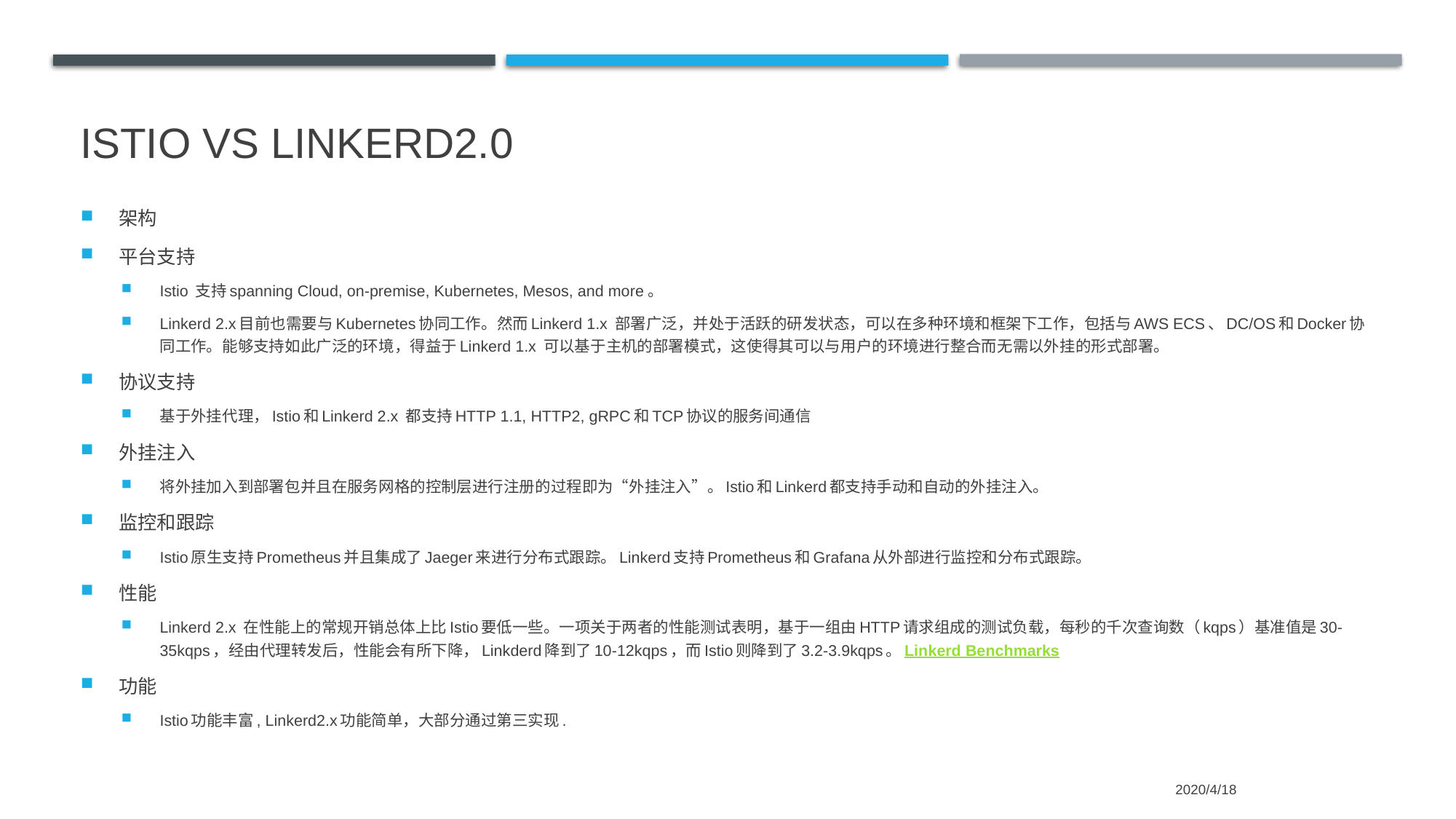

# Istio VS Linkerd2.0
架构
平台支持
Istio 支持spanning Cloud, on-premise, Kubernetes, Mesos, and more。
Linkerd 2.x目前也需要与Kubernetes协同工作。然而Linkerd 1.x 部署广泛，并处于活跃的研发状态，可以在多种环境和框架下工作，包括与AWS ECS、DC/OS和Docker协同工作。能够支持如此广泛的环境，得益于Linkerd 1.x 可以基于主机的部署模式，这使得其可以与用户的环境进行整合而无需以外挂的形式部署。
协议支持
基于外挂代理，Istio和Linkerd 2.x 都支持HTTP 1.1, HTTP2, gRPC和TCP协议的服务间通信
外挂注入
将外挂加入到部署包并且在服务网格的控制层进行注册的过程即为“外挂注入”。Istio和Linkerd都支持手动和自动的外挂注入。
监控和跟踪
Istio原生支持Prometheus并且集成了Jaeger来进行分布式跟踪。Linkerd支持Prometheus和Grafana从外部进行监控和分布式跟踪。
性能
Linkerd 2.x 在性能上的常规开销总体上比Istio要低一些。一项关于两者的性能测试表明，基于一组由HTTP请求组成的测试负载，每秒的千次查询数（kqps）基准值是30-35kqps，经由代理转发后，性能会有所下降，Linkderd降到了10-12kqps，而Istio则降到了3.2-3.9kqps。Linkerd Benchmarks
功能
Istio功能丰富, Linkerd2.x功能简单，大部分通过第三实现.

2020/4/18